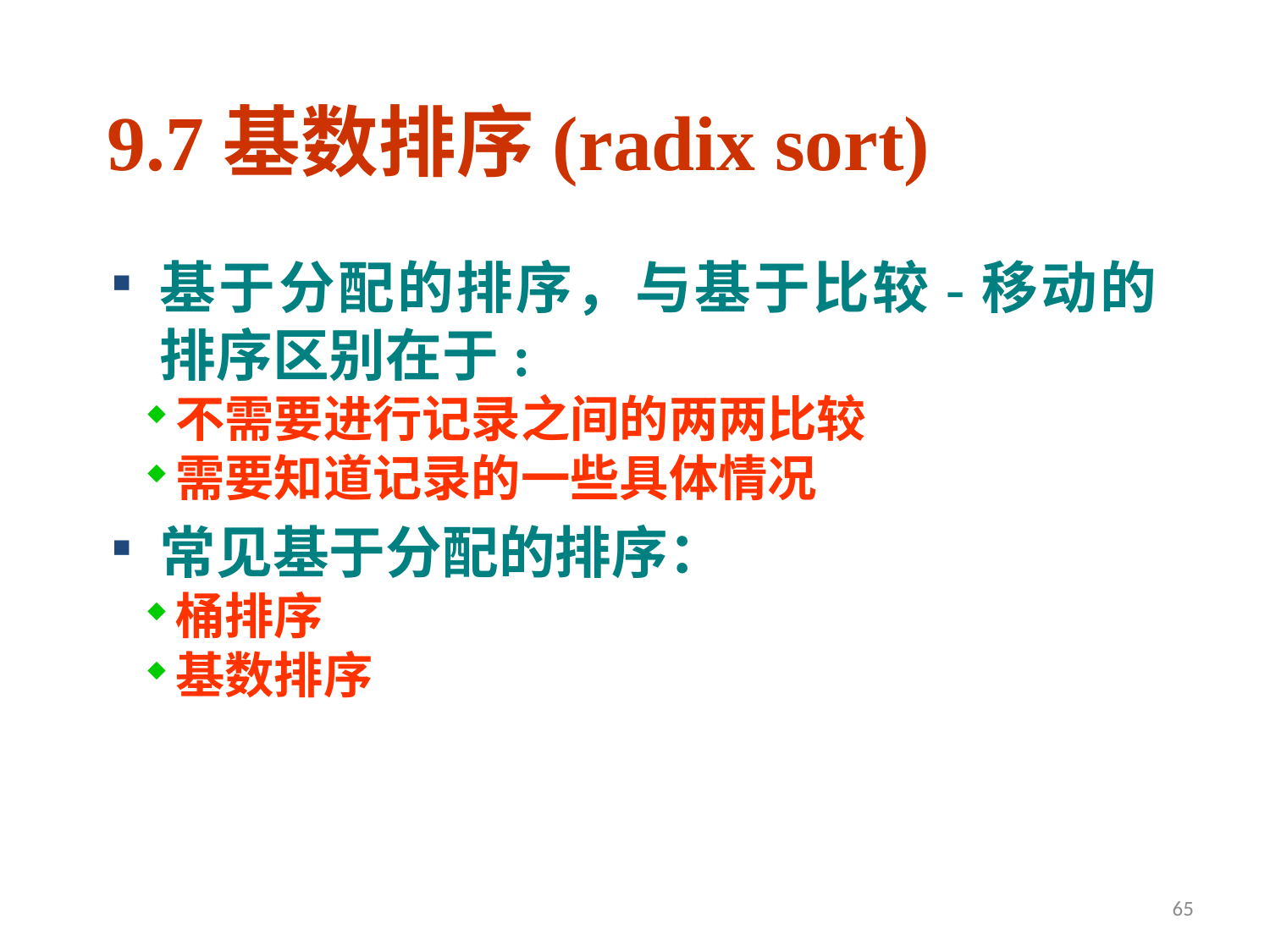

9.7基数排序(radix sort)
基于分配的排序，与基于比较-移动的排序区别在于:
不需要进行记录之间的两两比较
需要知道记录的一些具体情况
常见基于分配的排序：
桶排序
基数排序

65